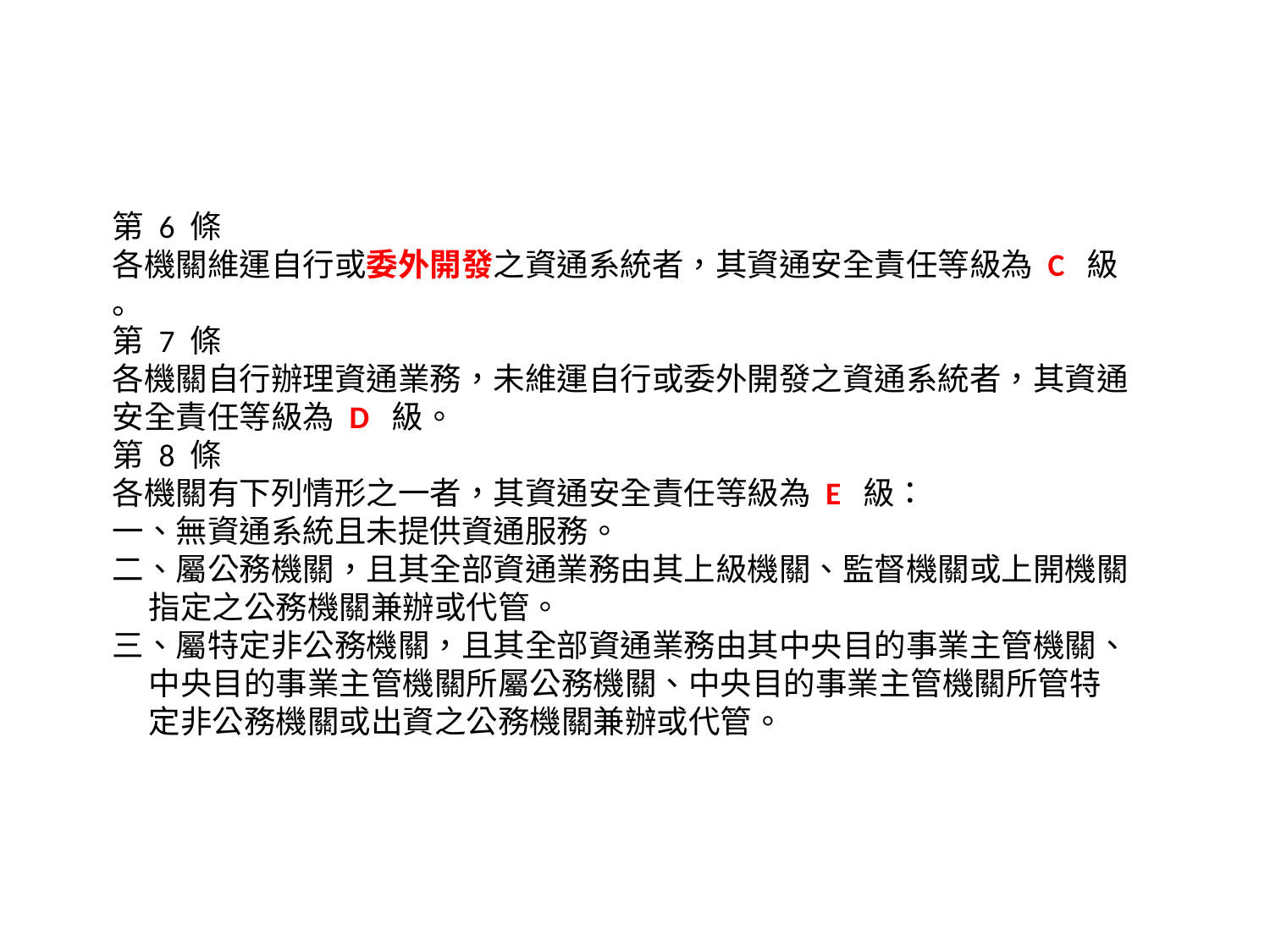

第 6 條
各機關維運自行或委外開發之資通系統者，其資通安全責任等級為 C  級
。
第 7 條
各機關自行辦理資通業務，未維運自行或委外開發之資通系統者，其資通
安全責任等級為 D  級。
第 8 條
各機關有下列情形之一者，其資通安全責任等級為 E  級：
一、無資通系統且未提供資通服務。
二、屬公務機關，且其全部資通業務由其上級機關、監督機關或上開機關
    指定之公務機關兼辦或代管。
三、屬特定非公務機關，且其全部資通業務由其中央目的事業主管機關、
    中央目的事業主管機關所屬公務機關、中央目的事業主管機關所管特
    定非公務機關或出資之公務機關兼辦或代管。